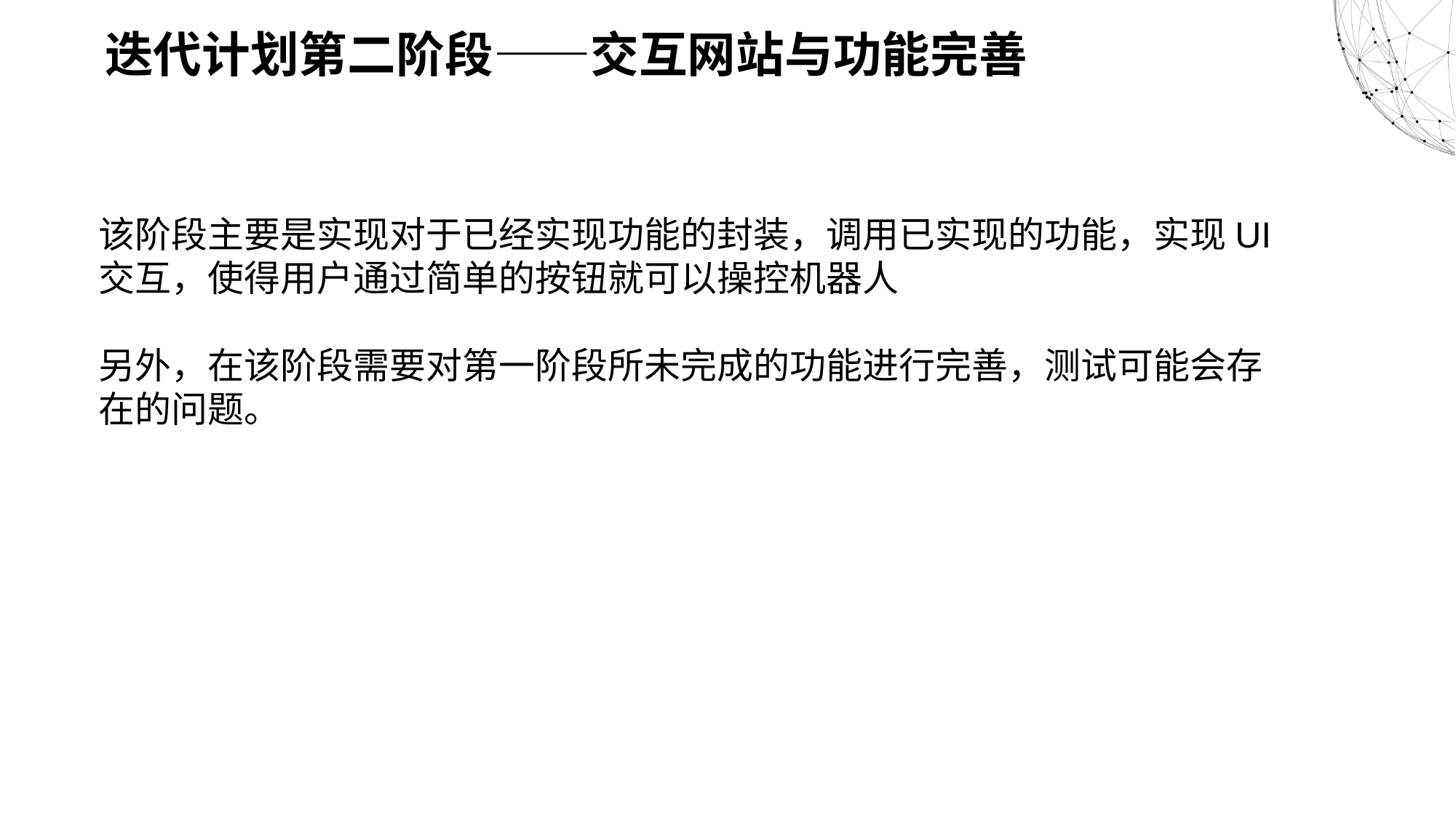

迭代计划第二阶段——交互网站与功能完善
该阶段主要是实现对于已经实现功能的封装，调用已实现的功能，实现UI交互，使得用户通过简单的按钮就可以操控机器人

另外，在该阶段需要对第一阶段所未完成的功能进行完善，测试可能会存在的问题。